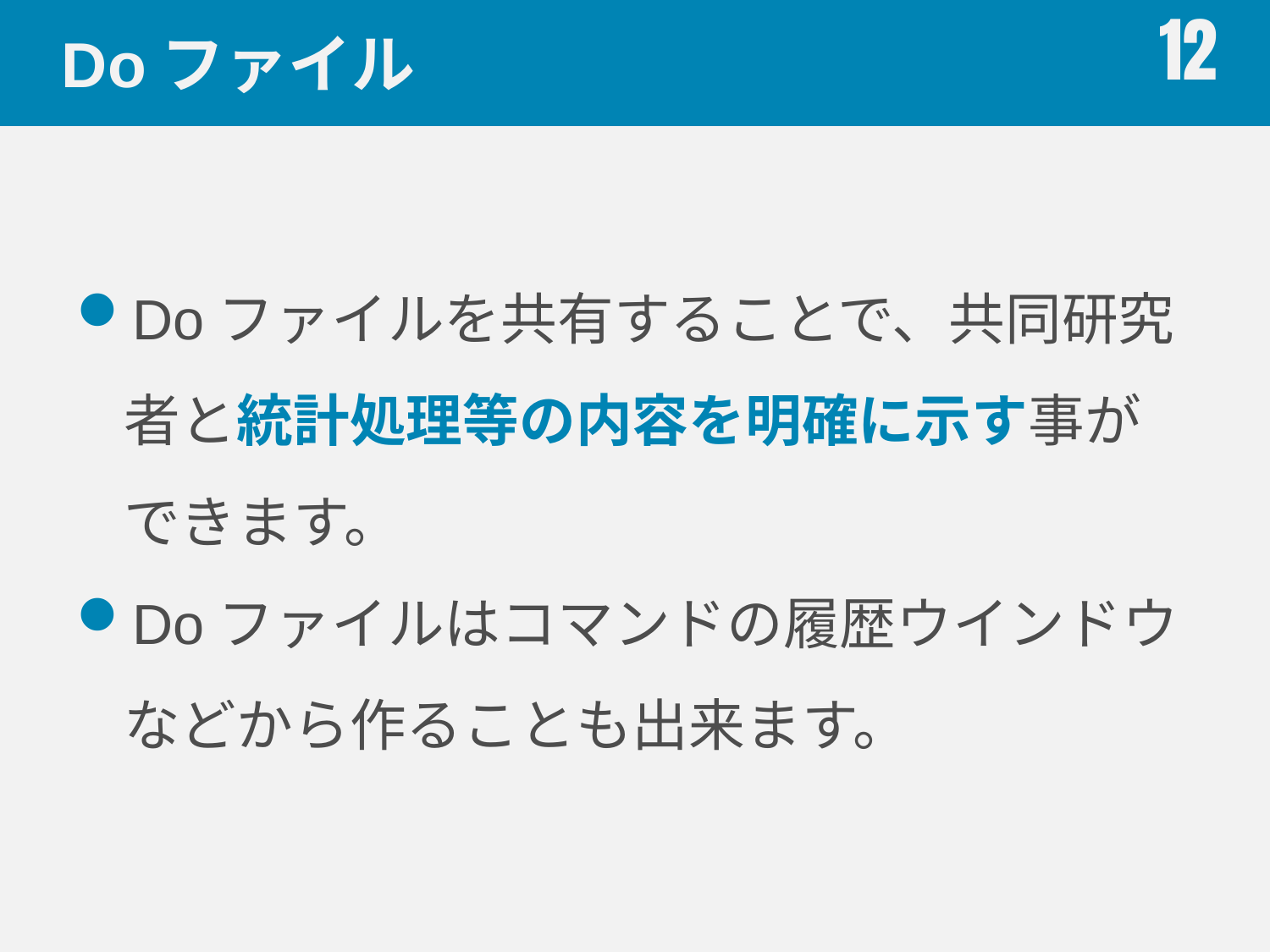

# Doファイル
 12
Doファイルを共有することで、共同研究者と統計処理等の内容を明確に示す事ができます。
Doファイルはコマンドの履歴ウインドウなどから作ることも出来ます。